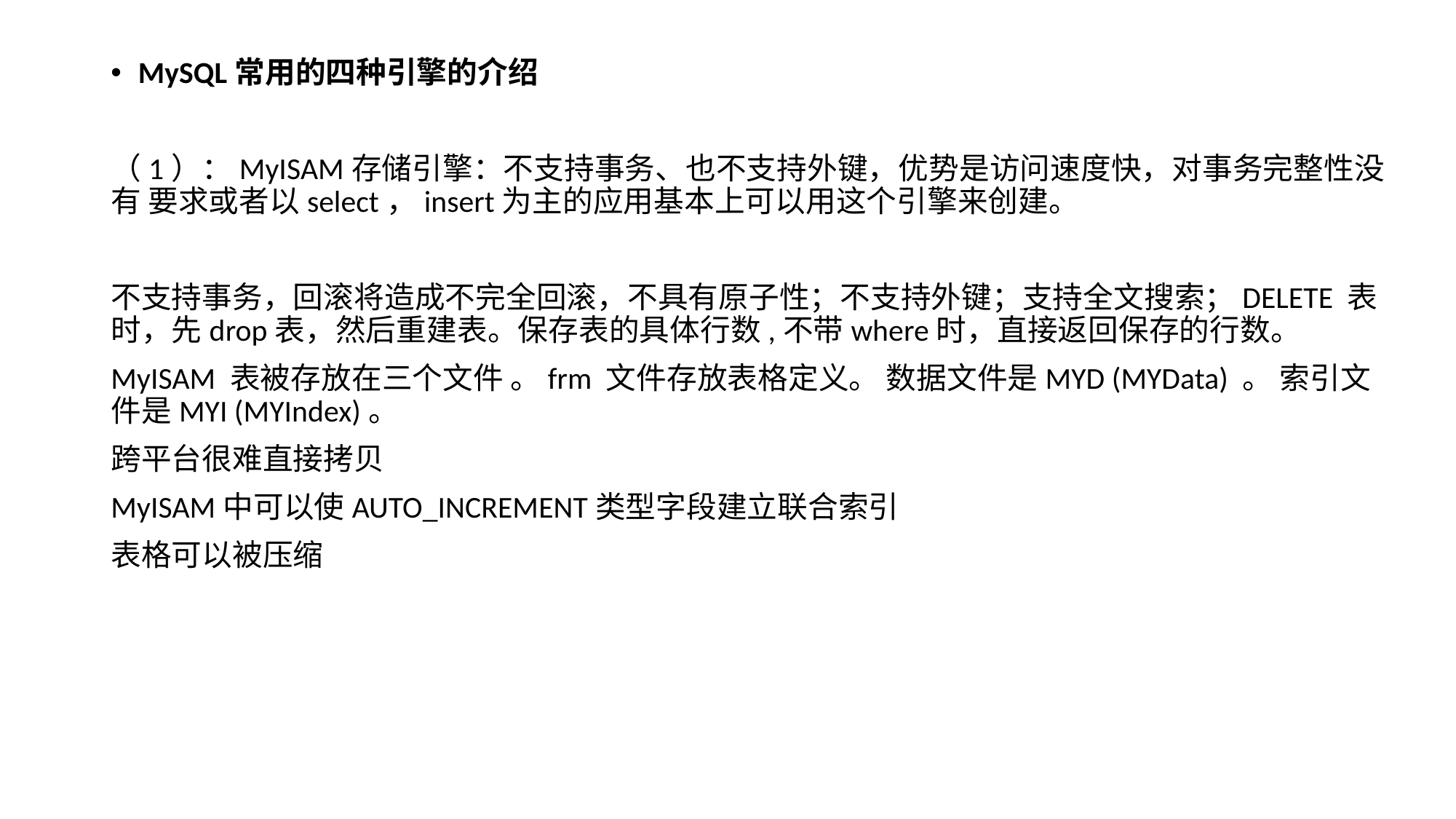

MySQL常用的四种引擎的介绍

（1）：MyISAM存储引擎：不支持事务、也不支持外键，优势是访问速度快，对事务完整性没有 要求或者以select，insert为主的应用基本上可以用这个引擎来创建。

不支持事务，回滚将造成不完全回滚，不具有原子性；不支持外键；支持全文搜索；DELETE 表时，先drop表，然后重建表。保存表的具体行数,不带where时，直接返回保存的行数。
MyISAM 表被存放在三个文件 。frm 文件存放表格定义。 数据文件是MYD (MYData) 。 索引文件是MYI (MYIndex)。
跨平台很难直接拷贝
MyISAM中可以使AUTO_INCREMENT类型字段建立联合索引
表格可以被压缩